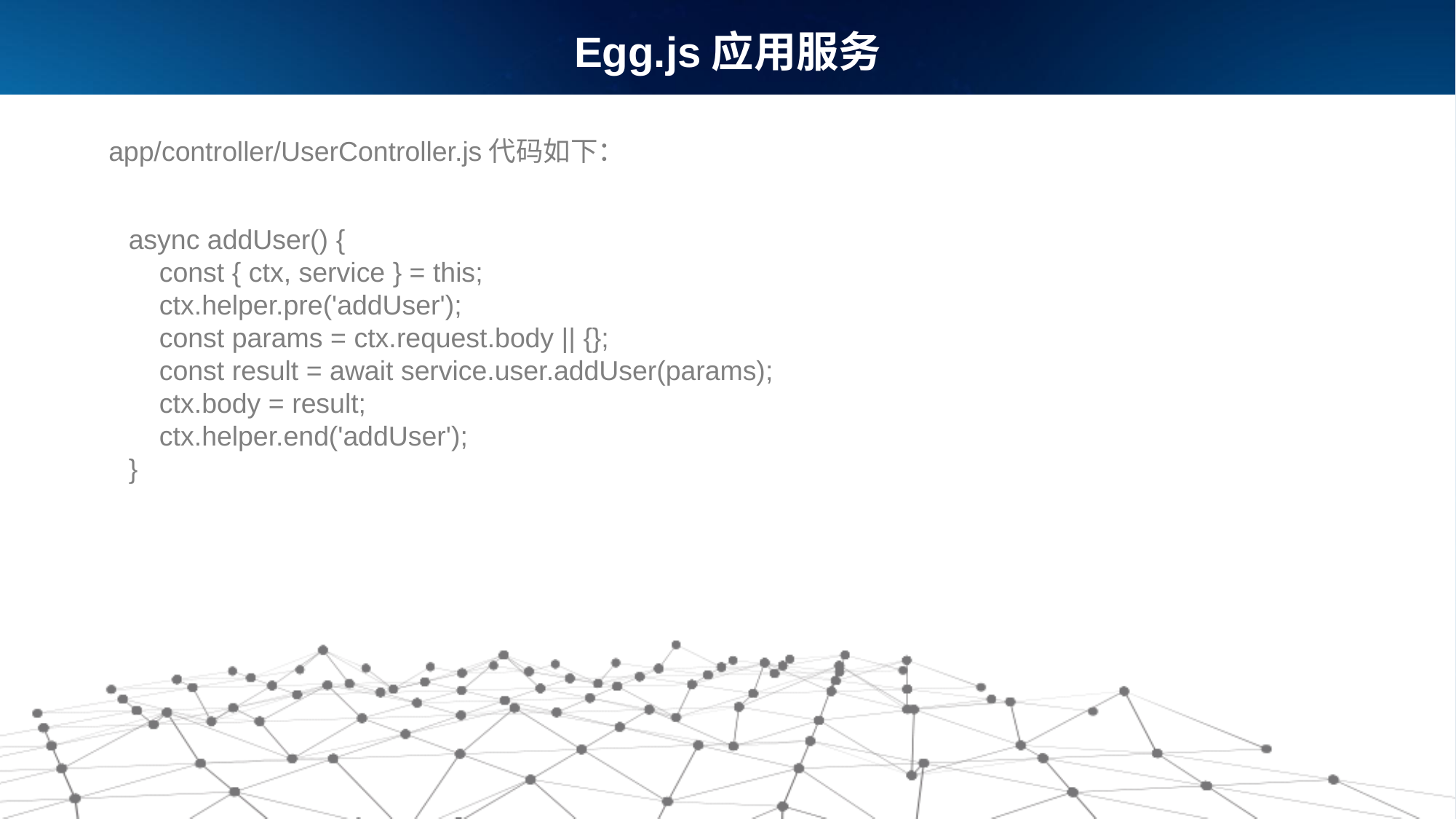

# Egg.js应用服务
app/controller/UserController.js代码如下：
async addUser() {
    const { ctx, service } = this;
    ctx.helper.pre('addUser');
    const params = ctx.request.body || {};
    const result = await service.user.addUser(params);
    ctx.body = result;
    ctx.helper.end('addUser');
}